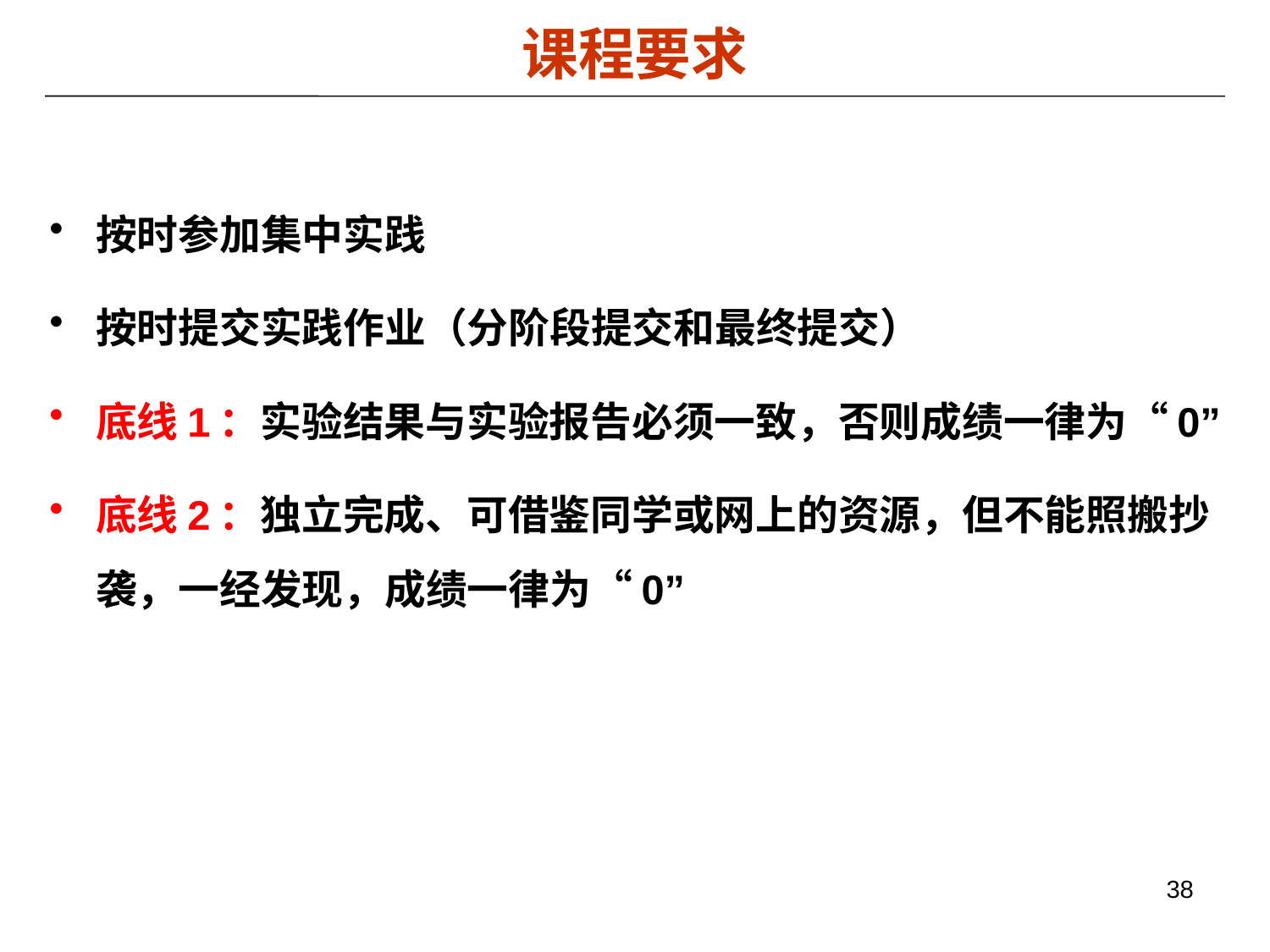

# 课程要求
按时参加集中实践
按时提交实践作业（分阶段提交和最终提交）
底线1：实验结果与实验报告必须一致，否则成绩一律为“0”
底线2：独立完成、可借鉴同学或网上的资源，但不能照搬抄袭，一经发现，成绩一律为“0”
38